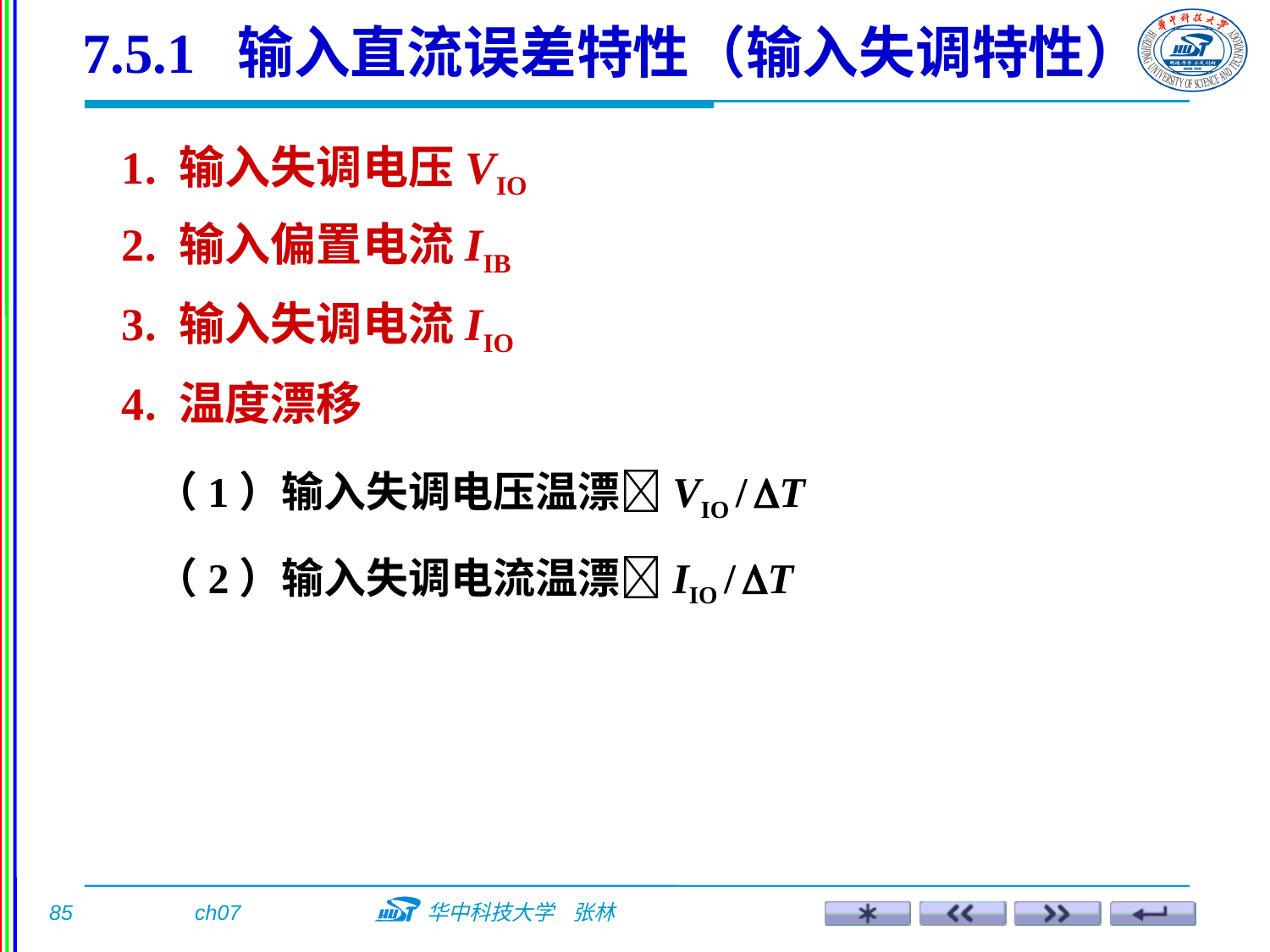

7.5.1  输入直流误差特性（输入失调特性）
1. 输入失调电压VIO
2. 输入偏置电流IIB
3. 输入失调电流IIO
4. 温度漂移
（1）输入失调电压温漂ΔVIO / ΔT
（2）输入失调电流温漂ΔIIO / ΔT